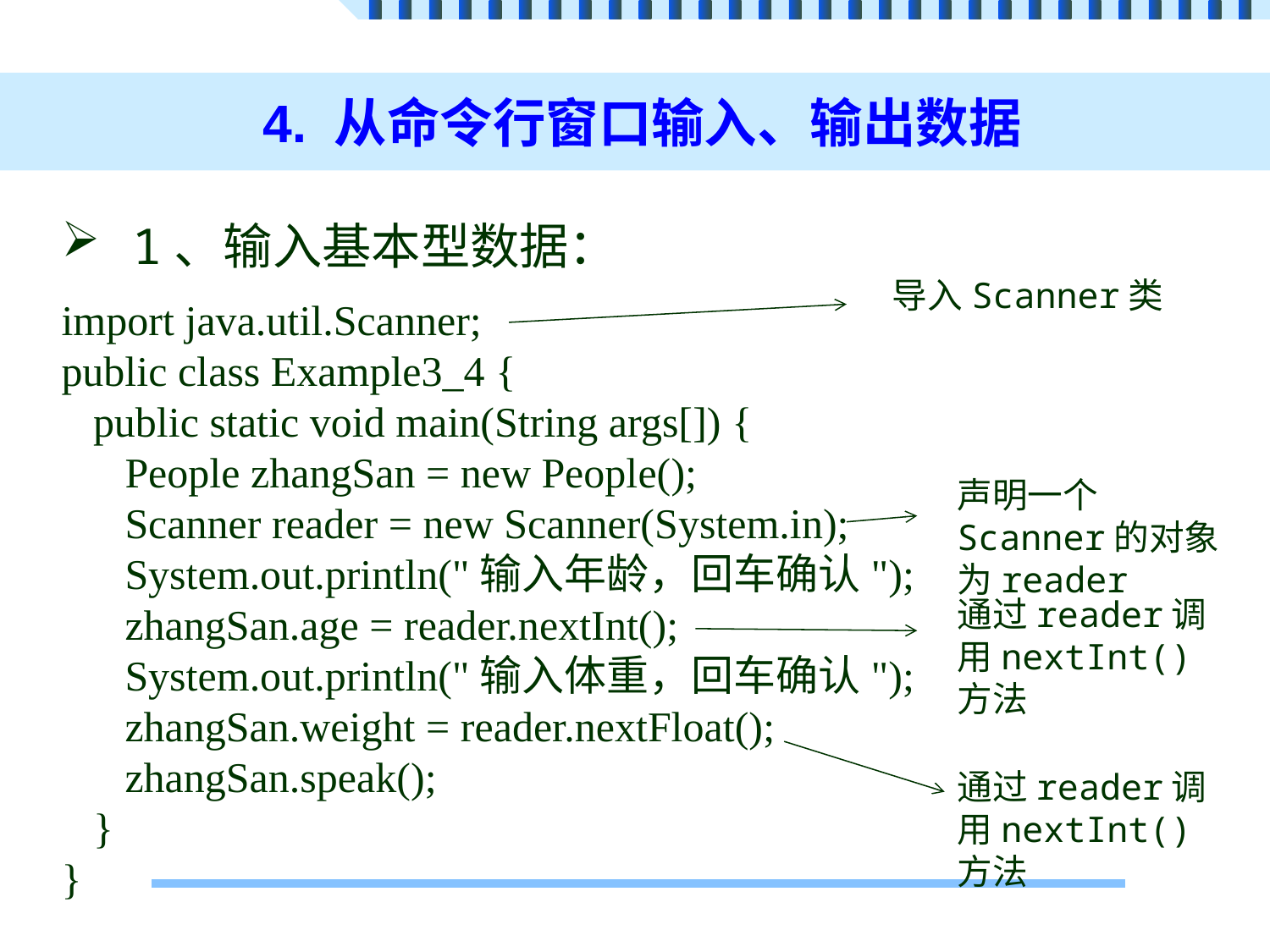

# 4. 从命令行窗口输入、输出数据
1、输入基本型数据：
导入Scanner类
import java.util.Scanner;
public class Example3_4 {
   public static void main(String args[]) {
      People zhangSan = new People();
      Scanner reader = new Scanner(System.in);
      System.out.println("输入年龄，回车确认");
      zhangSan.age = reader.nextInt();
      System.out.println("输入体重，回车确认");
      zhangSan.weight = reader.nextFloat();
      zhangSan.speak();
   }
}
声明一个Scanner的对象为reader
通过reader调用nextInt()方法
通过reader调用nextInt()方法